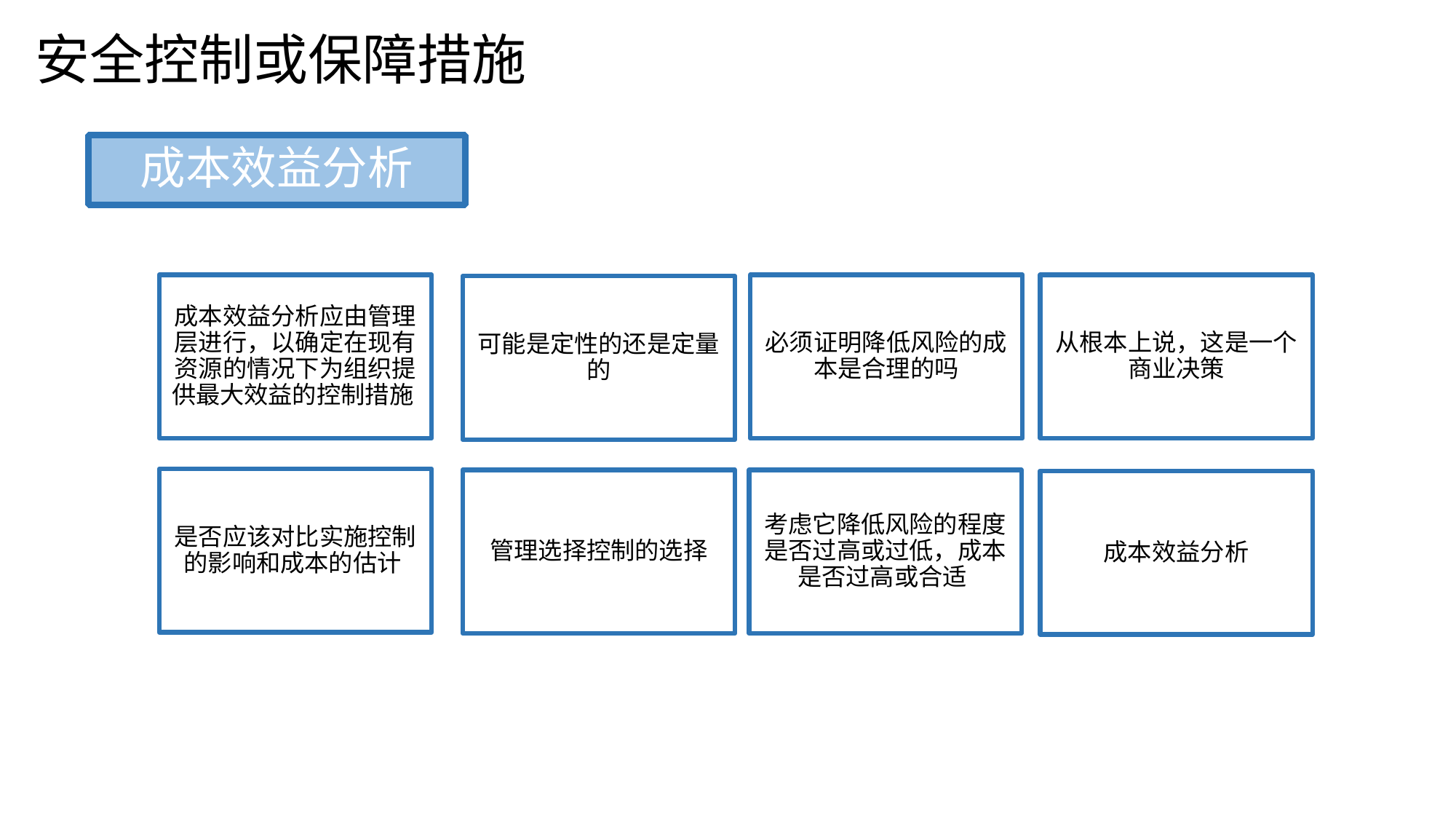

安全控制或保障措施

成本效益分析
成本效益分析应由管理层进行，以确定在现有资源的情况下为组织提供最大效益的控制措施
可能是定性的还是定量的
必须证明降低风险的成本是合理的吗
是否应该对比实施控制的影响和成本的估计
管理选择控制的选择
考虑它降低风险的程度是否过高或过低，成本是否过高或合适
从根本上说，这是一个商业决策
成本效益分析